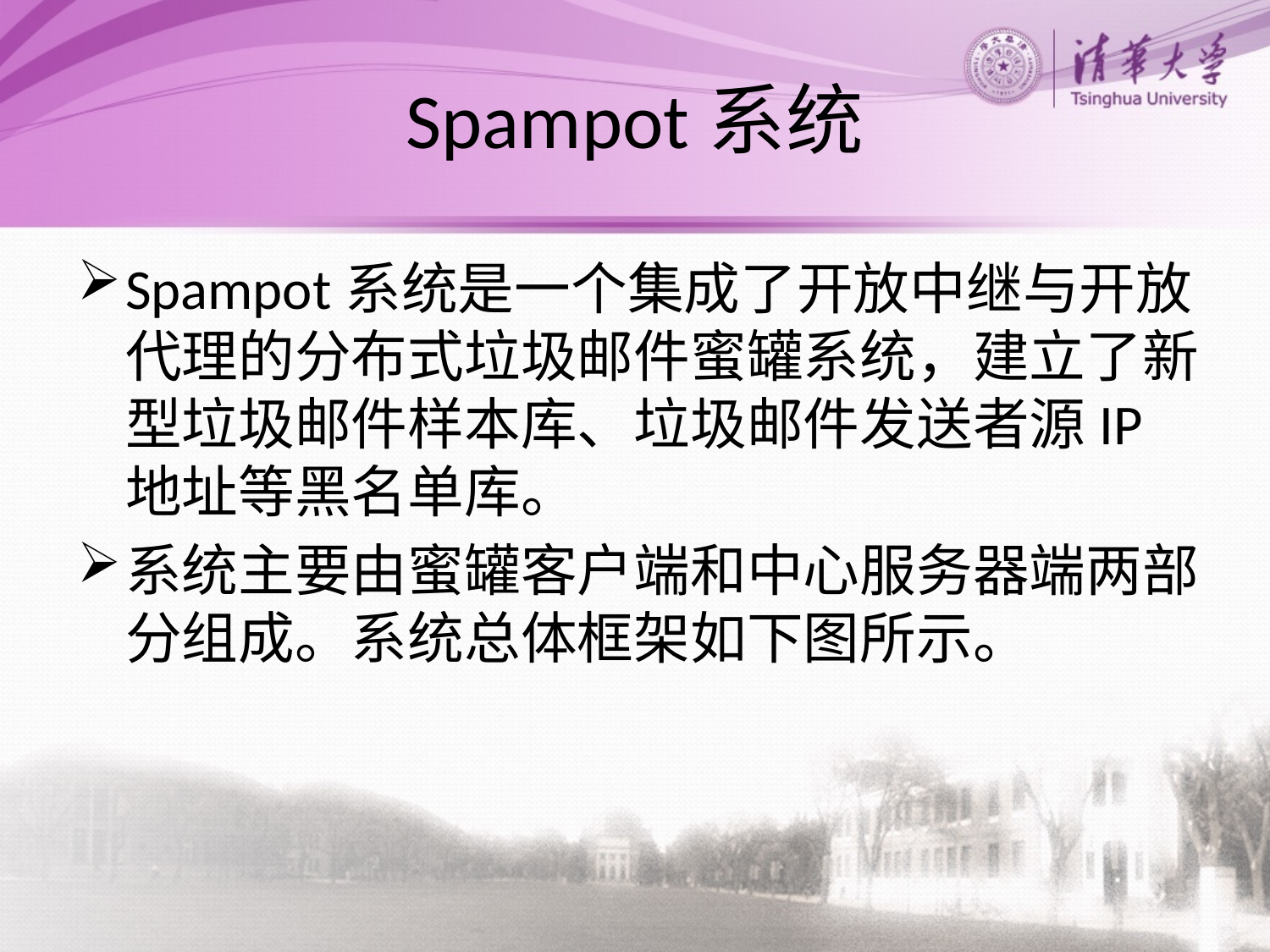

# Spampot系统
Spampot系统是一个集成了开放中继与开放代理的分布式垃圾邮件蜜罐系统，建立了新型垃圾邮件样本库、垃圾邮件发送者源IP地址等黑名单库。
系统主要由蜜罐客户端和中心服务器端两部分组成。系统总体框架如下图所示。